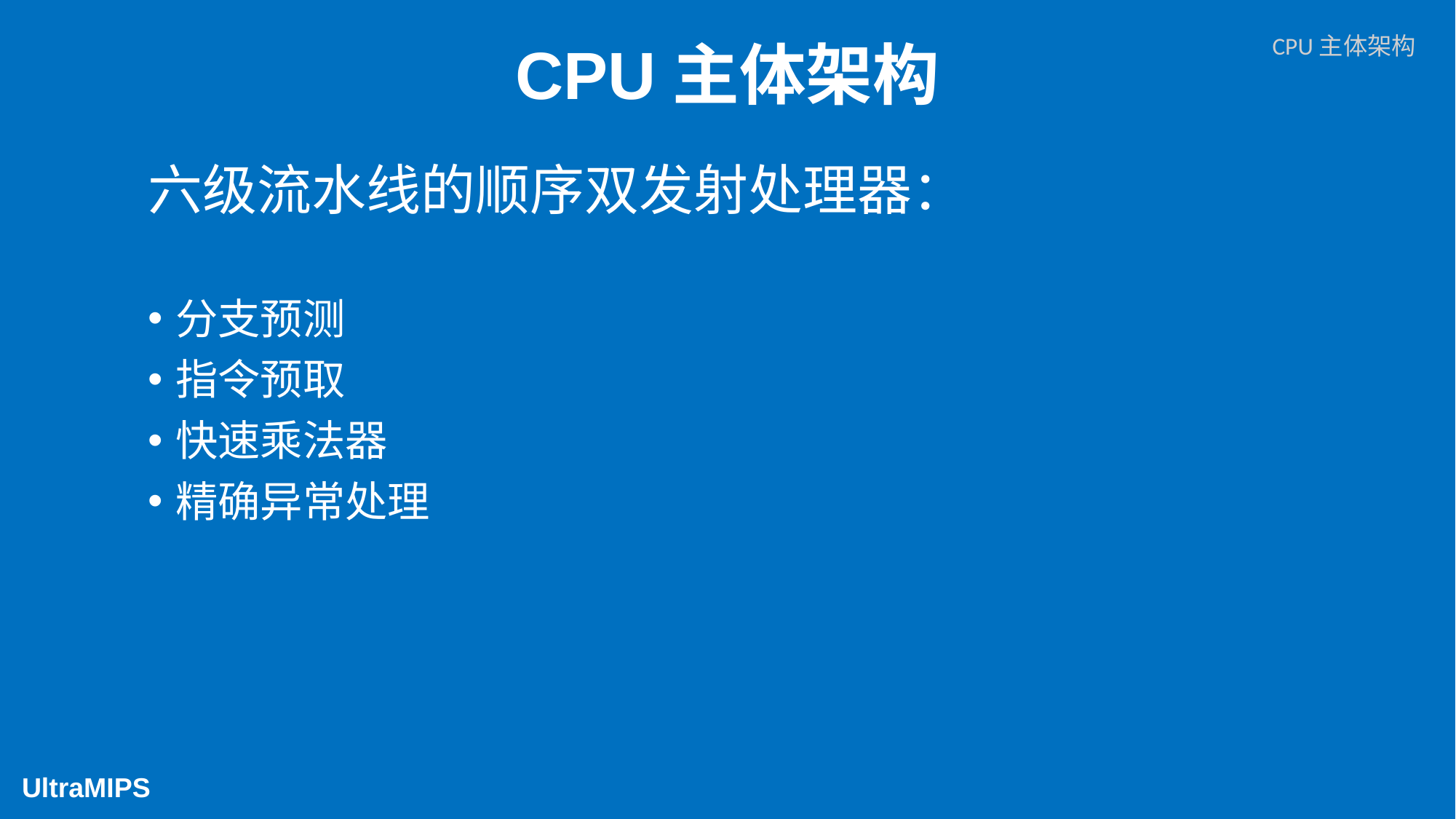

CPU主体架构
CPU主体架构
六级流水线的顺序双发射处理器：

分支预测
指令预取
快速乘法器
精确异常处理
UltraMIPS